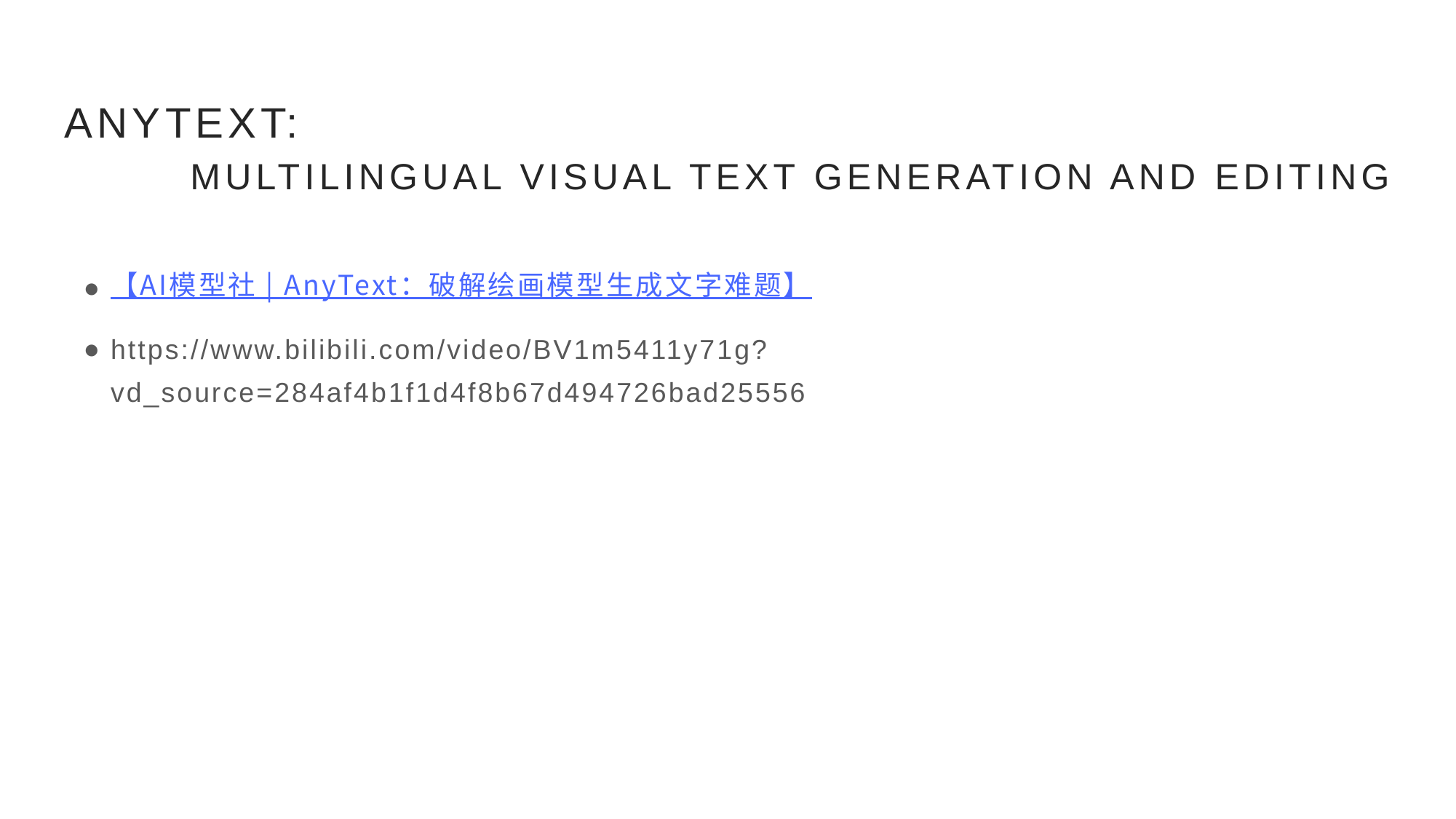

# ANYTEXT: MULTILINGUAL VISUAL TEXT GENERATION AND EDITING
【AI模型社 | AnyText：破解绘画模型生成文字难题】
https://www.bilibili.com/video/BV1m5411y71g?vd_source=284af4b1f1d4f8b67d494726bad25556